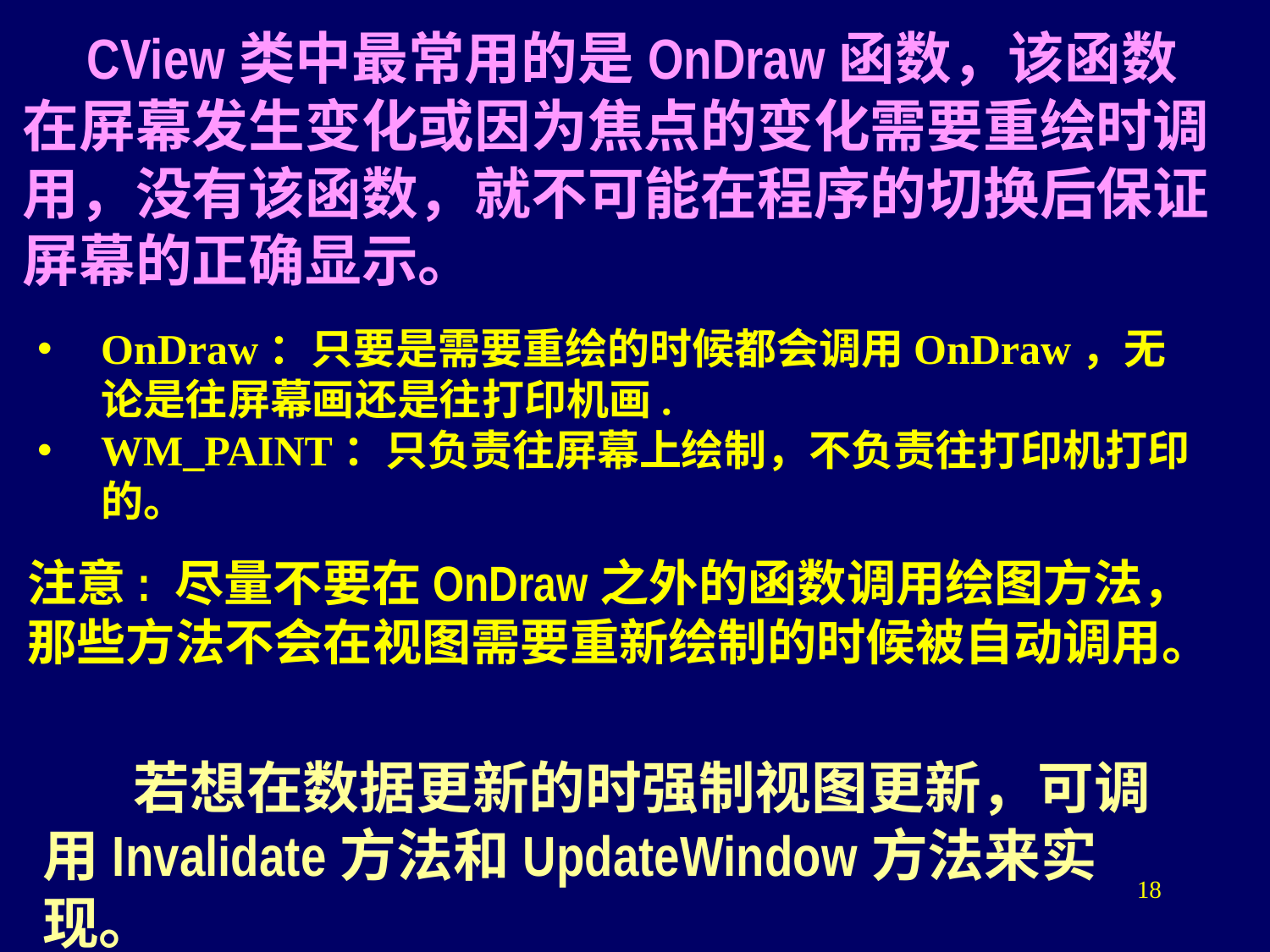

CView类中最常用的是OnDraw函数，该函数在屏幕发生变化或因为焦点的变化需要重绘时调用，没有该函数，就不可能在程序的切换后保证屏幕的正确显示。
OnDraw：只要是需要重绘的时候都会调用OnDraw，无论是往屏幕画还是往打印机画.
WM_PAINT：只负责往屏幕上绘制，不负责往打印机打印的。
注意: 尽量不要在OnDraw之外的函数调用绘图方法，那些方法不会在视图需要重新绘制的时候被自动调用。
      若想在数据更新的时强制视图更新，可调用Invalidate方法和UpdateWindow方法来实现。
18